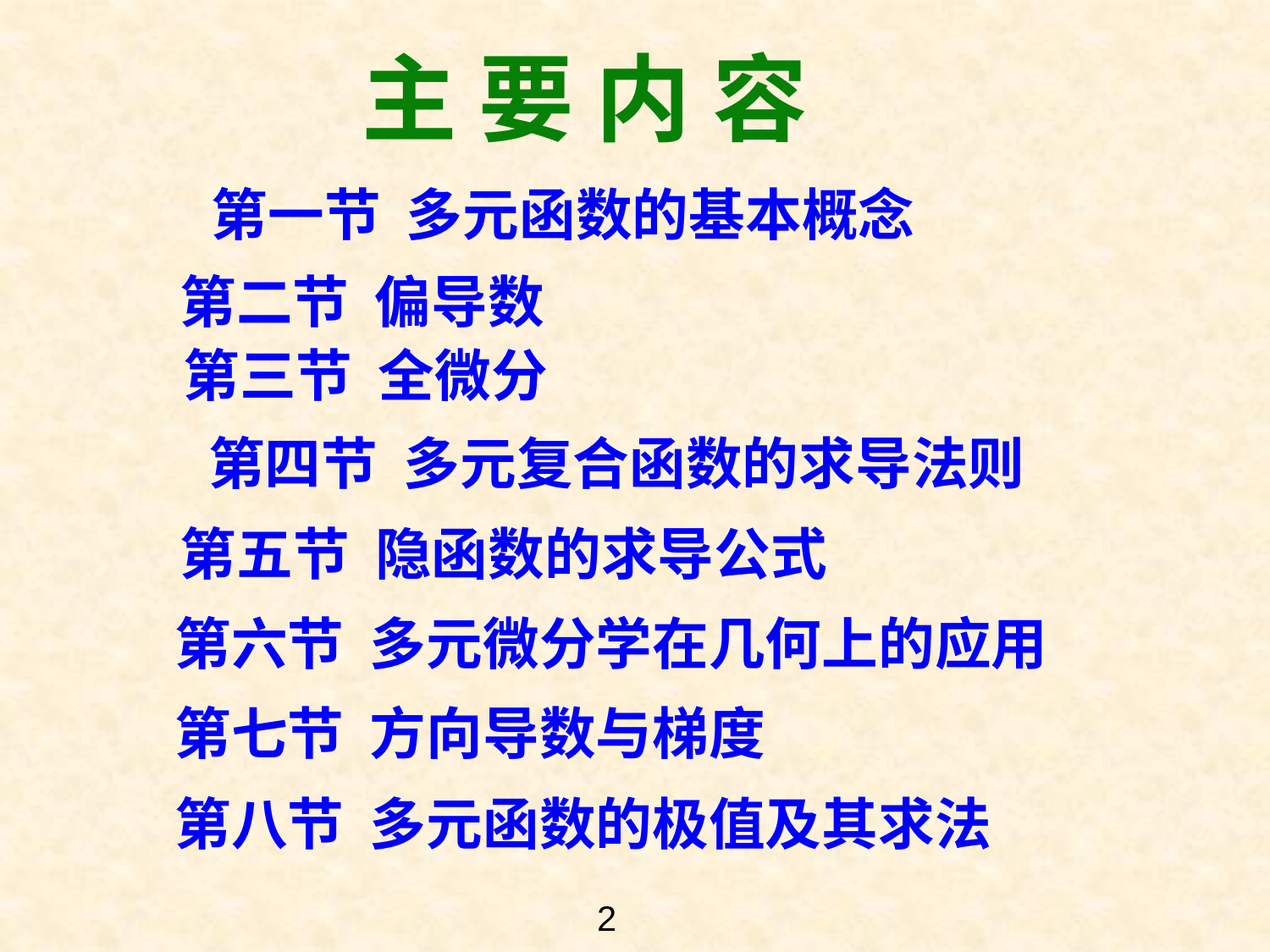

# 主 要 内 容
第一节  多元函数的基本概念
第二节  偏导数
第三节  全微分
第四节  多元复合函数的求导法则
第五节  隐函数的求导公式
第六节  多元微分学在几何上的应用
第七节  方向导数与梯度
第八节  多元函数的极值及其求法
2